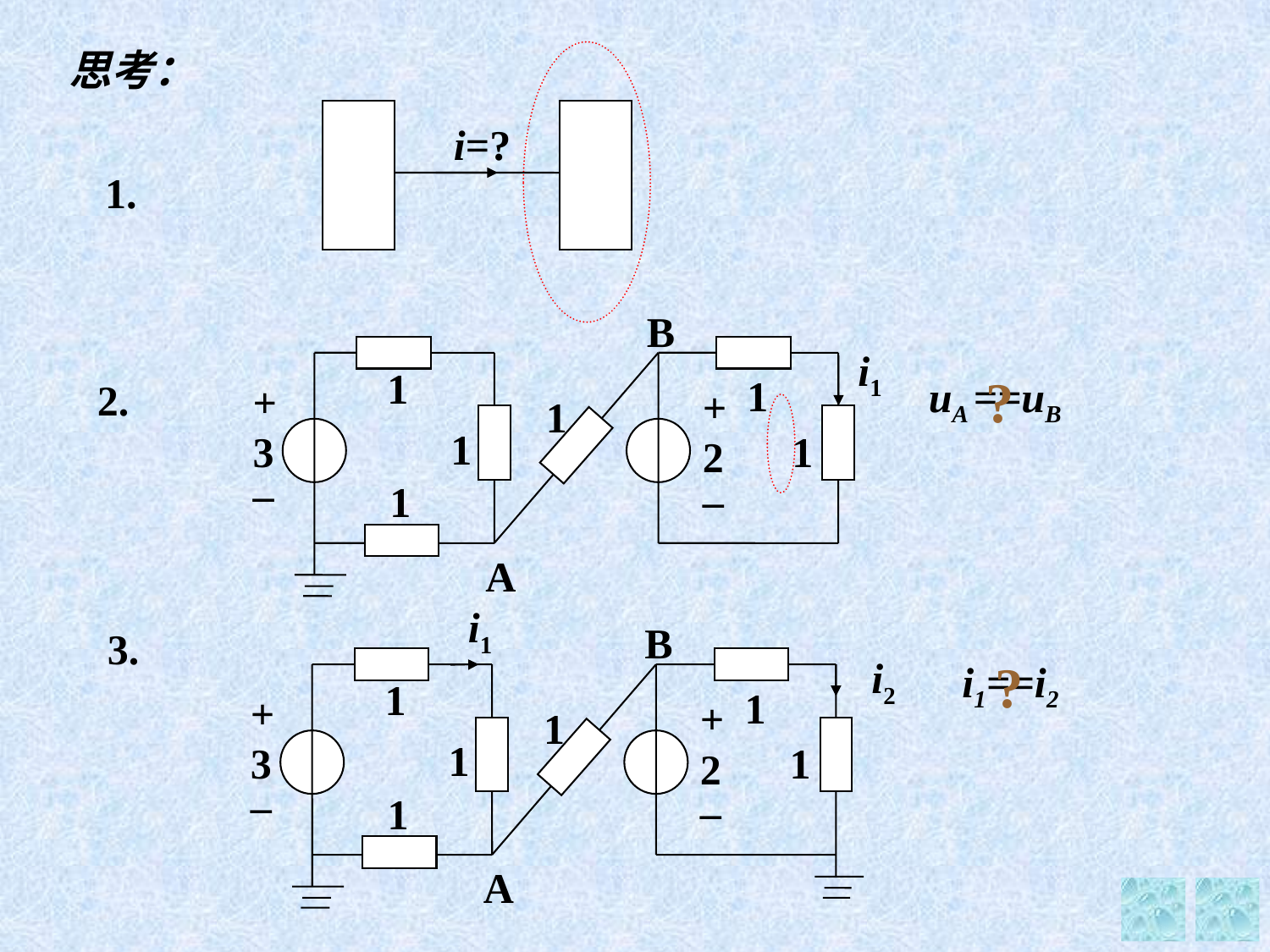

思考：

i=?
1.

B

1
1
+
+
1
1
3

1
2

_
_
1

A

?
uA ==uB
2.
i1

i1
B

1
1
+
+
1
1
3

1
2

_
_
1

A

3.
?
i1==i2
i2